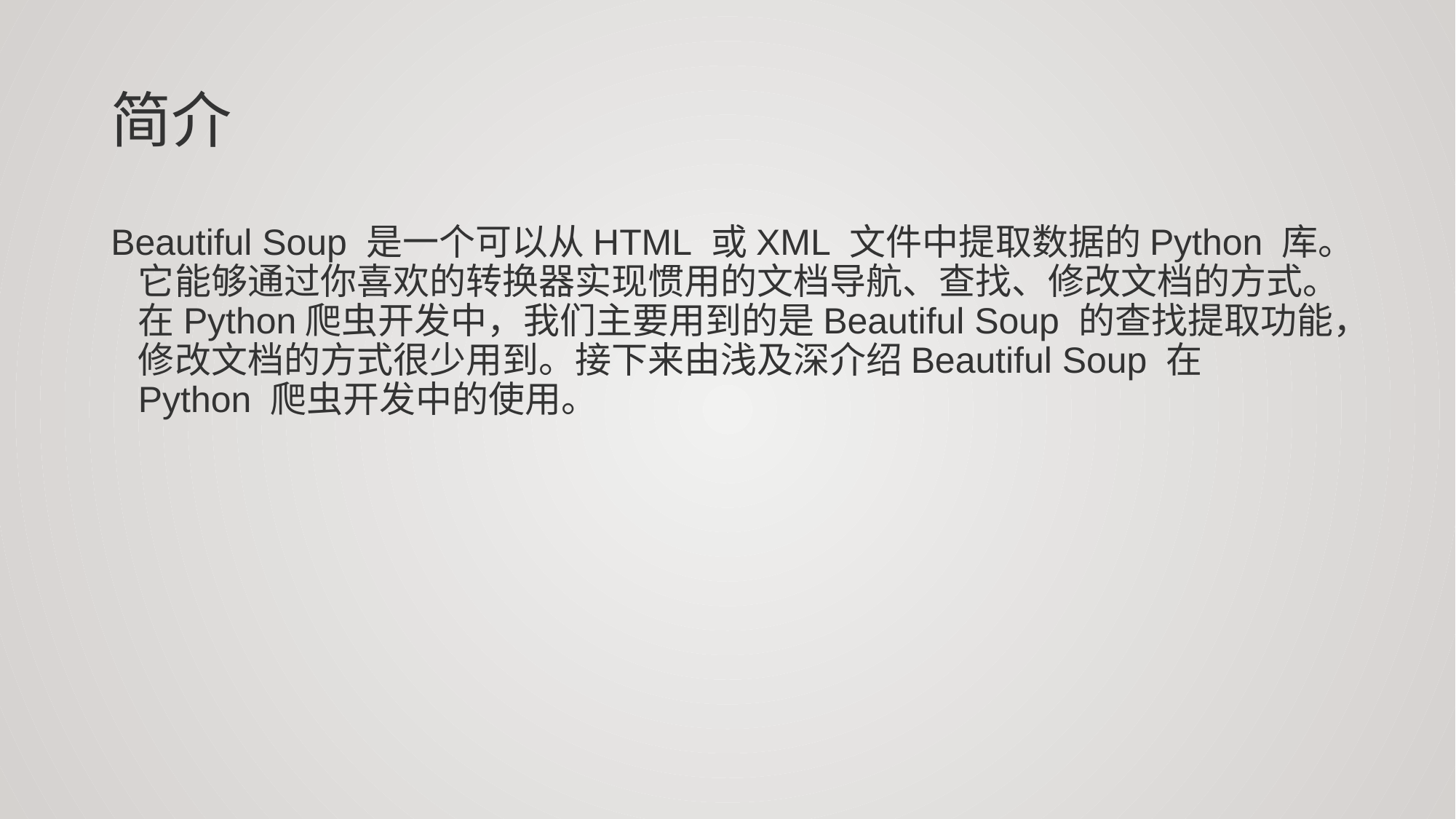

# 简介
Beautiful Soup 是一个可以从HTML 或XML 文件中提取数据的Python 库。它能够通过你喜欢的转换器实现惯用的文档导航、查找、修改文档的方式。在Python爬虫开发中，我们主要用到的是Beautiful Soup 的查找提取功能，修改文档的方式很少用到。接下来由浅及深介绍Beautiful Soup 在Python 爬虫开发中的使用。